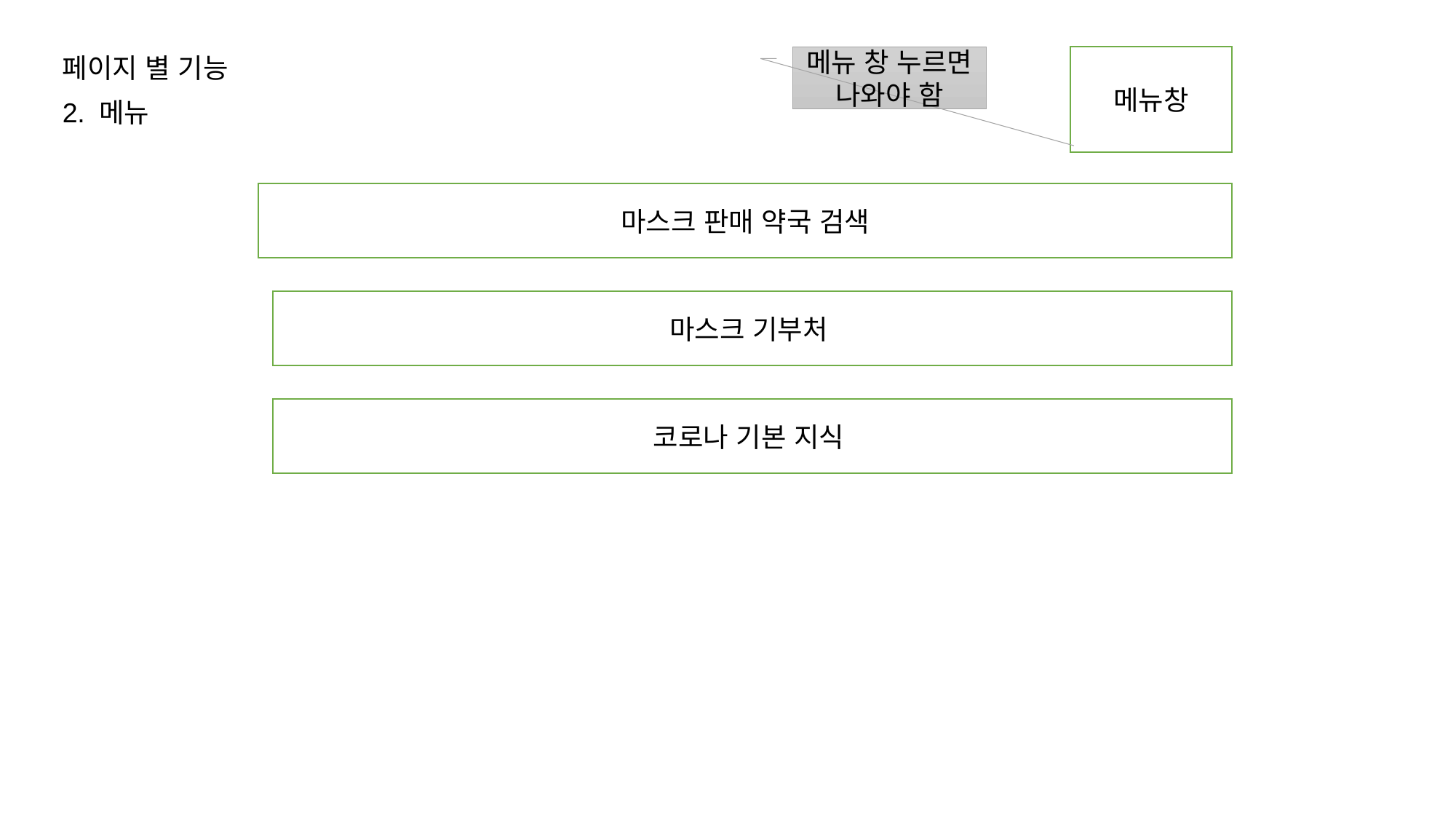

페이지 별 기능
메뉴 창 누르면 나와야 함
메뉴창
2. 메뉴
마스크 판매 약국 검색
마스크 기부처
코로나 기본 지식